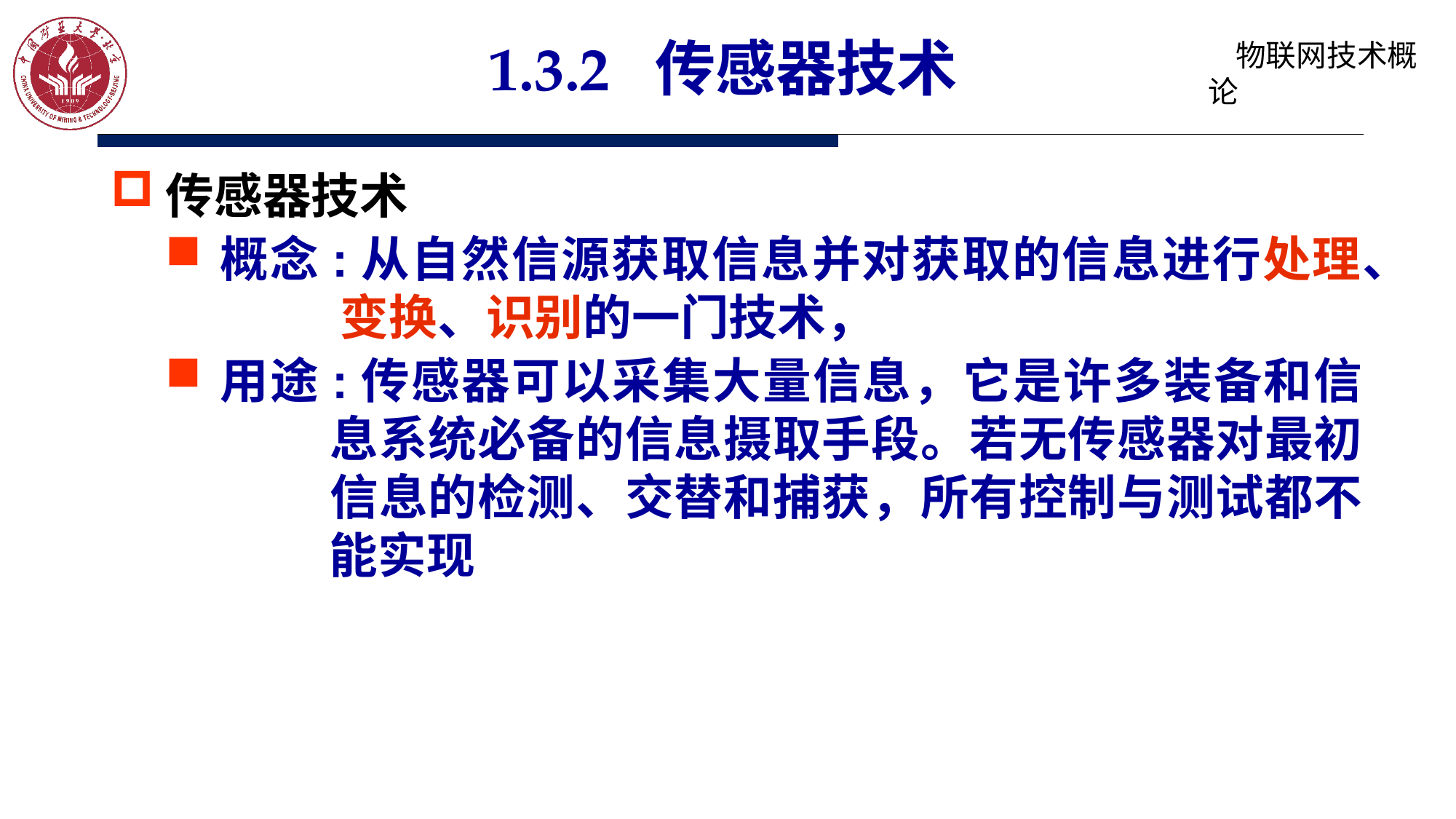

# 1.3.2  传感器技术
传感器技术
概念:从自然信源获取信息并对获取的信息进行处理、	 变换、识别的一门技术，
用途:传感器可以采集大量信息，它是许多装备和信	息系统必备的信息摄取手段。若无传感器对最初	信息的检测、交替和捕获，所有控制与测试都不	能实现